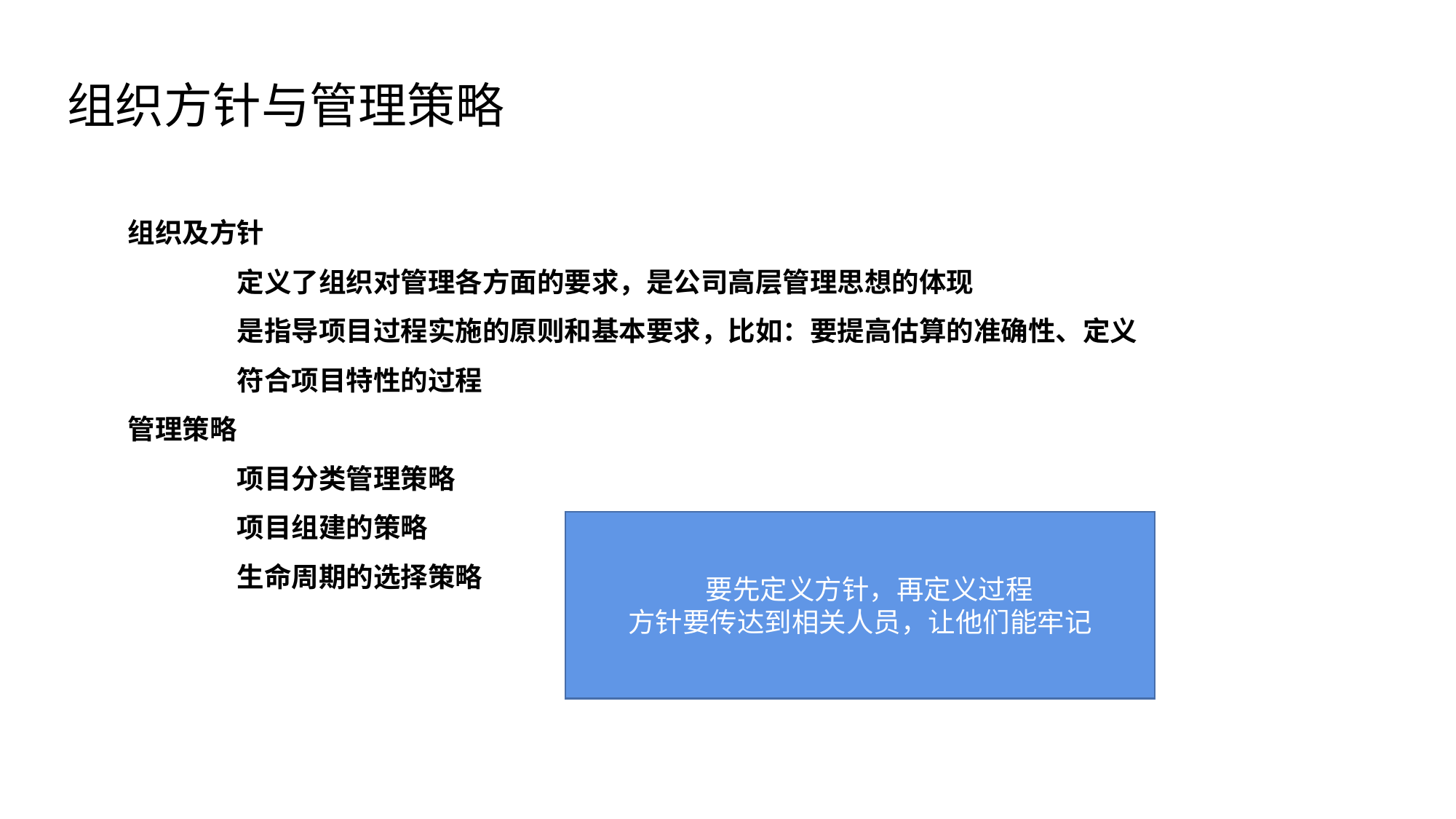

组织方针与管理策略
组织及方针
	定义了组织对管理各方面的要求，是公司高层管理思想的体现
	是指导项目过程实施的原则和基本要求，比如：要提高估算的准确性、定义
	符合项目特性的过程
管理策略
	项目分类管理策略
	项目组建的策略
	生命周期的选择策略
  要先定义方针，再定义过程
方针要传达到相关人员，让他们能牢记